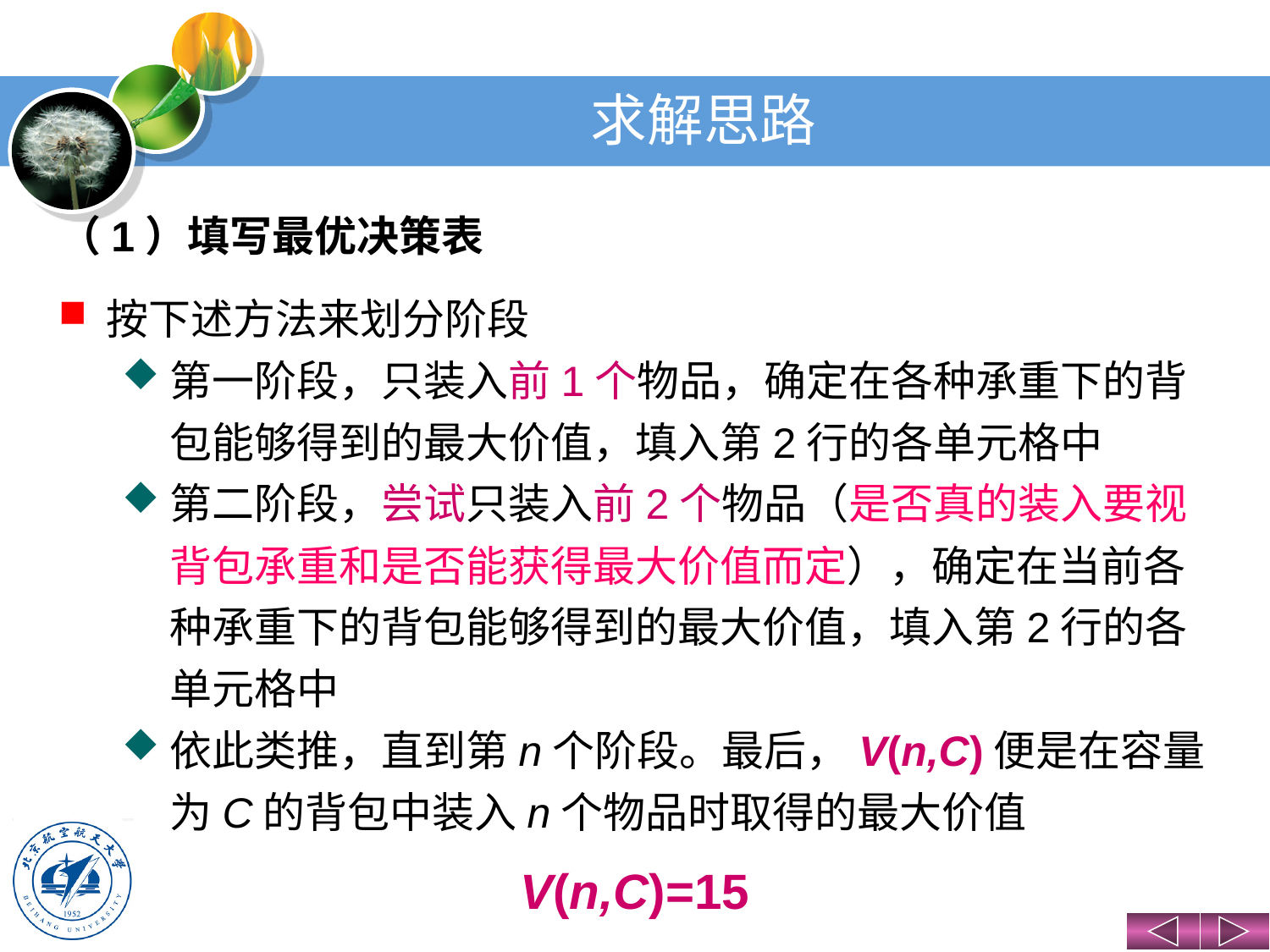

# 求解思路
（1）填写最优决策表
按下述方法来划分阶段
第一阶段，只装入前1个物品，确定在各种承重下的背包能够得到的最大价值，填入第2行的各单元格中
第二阶段，尝试只装入前2个物品（是否真的装入要视背包承重和是否能获得最大价值而定），确定在当前各种承重下的背包能够得到的最大价值，填入第2行的各单元格中
依此类推，直到第n个阶段。最后，V(n,C)便是在容量为C的背包中装入n个物品时取得的最大价值

V(n,C)=15
118